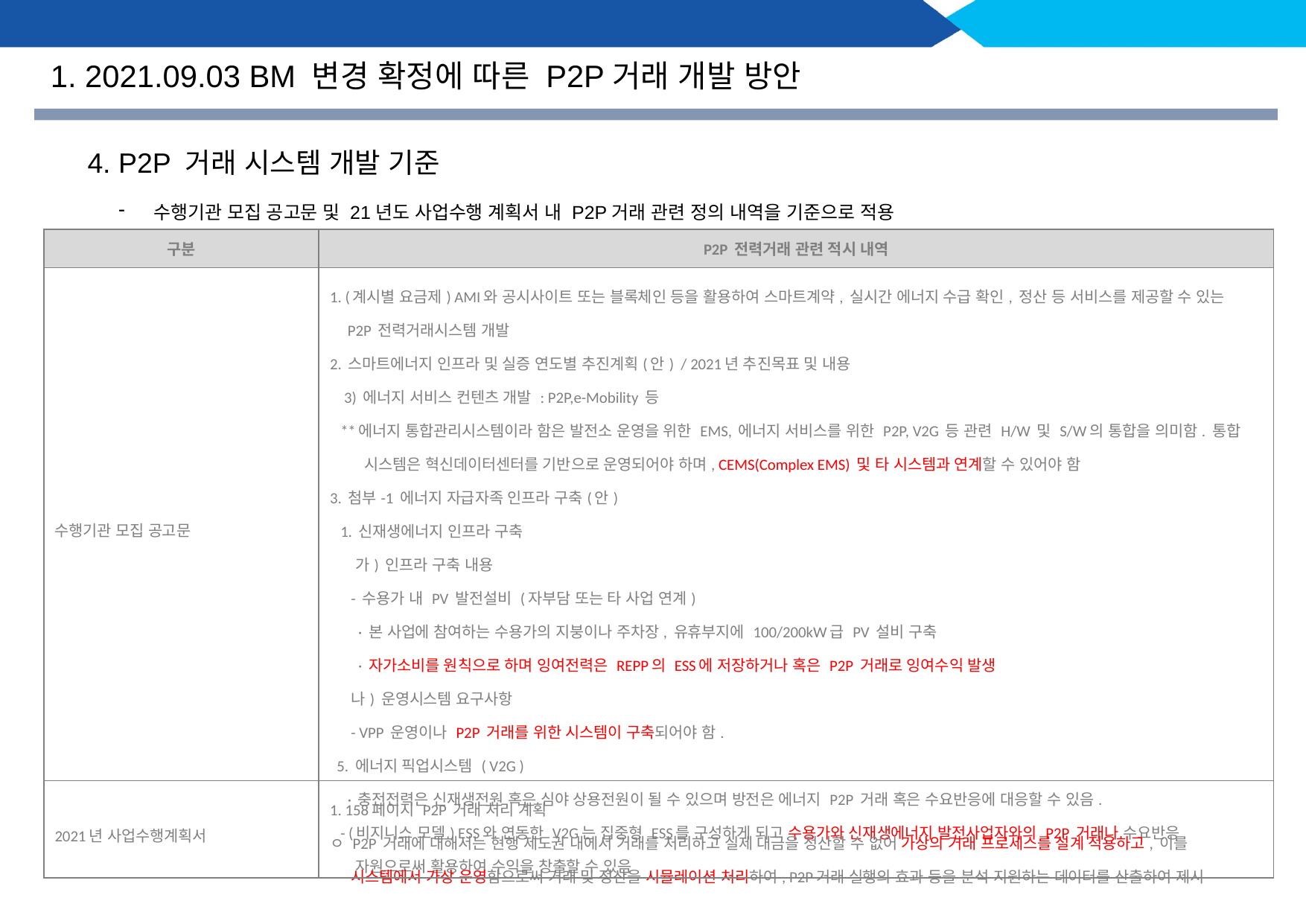

1. 2021.09.03 BM 변경 확정에 따른 P2P거래 개발 방안
4. P2P 거래 시스템 개발 기준
수행기관 모집 공고문 및 21년도 사업수행 계획서 내 P2P거래 관련 정의 내역을 기준으로 적용
| 구분 | P2P 전력거래 관련 적시 내역 |
| --- | --- |
| 수행기관 모집 공고문 | 1. (계시별 요금제) AMI와 공시사이트 또는 블록체인 등을 활용하여 스마트계약, 실시간 에너지 수급 확인, 정산 등 서비스를 제공할 수 있는 P2P 전력거래시스템 개발 2. 스마트에너지 인프라 및 실증 연도별 추진계획(안) / 2021년 추진목표 및 내용 3) 에너지 서비스 컨텐츠 개발 : P2P,e-Mobility 등 \*\*에너지 통합관리시스템이라 함은 발전소 운영을 위한 EMS, 에너지 서비스를 위한 P2P, V2G 등 관련 H/W 및 S/W의 통합을 의미함. 통합 시스템은 혁신데이터센터를 기반으로 운영되어야 하며, CEMS(Complex EMS) 및 타 시스템과 연계할 수 있어야 함 3. 첨부-1 에너지 자급자족 인프라 구축(안) 1. 신재생에너지 인프라 구축 가) 인프라 구축 내용 - 수용가 내 PV 발전설비 (자부담 또는 타 사업 연계) · 본 사업에 참여하는 수용가의 지붕이나 주차장, 유휴부지에 100/200kW급 PV 설비 구축 · 자가소비를 원칙으로 하며 잉여전력은 REPP의 ESS에 저장하거나 혹은 P2P 거래로 잉여수익 발생 나) 운영시스템 요구사항 - VPP 운영이나 P2P 거래를 위한 시스템이 구축되어야 함. 5. 에너지 픽업시스템 ( V2G ) · 충전전력은 신재생전원 혹은 심야 상용전원이 될 수 있으며 방전은 에너지 P2P 거래 혹은 수요반응에 대응할 수 있음. - (비지니스 모델) ESS와 연동한 V2G는 집중형 ESS를 구성하게 되고 수용가와 신재생에너지 발전사업자와의 P2P 거래나 수요반응 자원으로써 활용하여 수익을 창출할 수 있음 |
| 2021년 사업수행계획서 | 1. 158페이지 P2P 거래 처리 계획 ㅇ P2P 거래에 대해서는 현행 제도권 내에서 거래를 처리하고 실제 대금을 정산할 수 없어 가상의 거래 프로세스를 설계 적용하고, 이를 시스템에서 가상 운영함으로써 거래 및 정산을 시뮬레이션 처리하여, P2P거래 실행의 효과 등을 분석 지원하는 데이터를 산출하여 제시 |